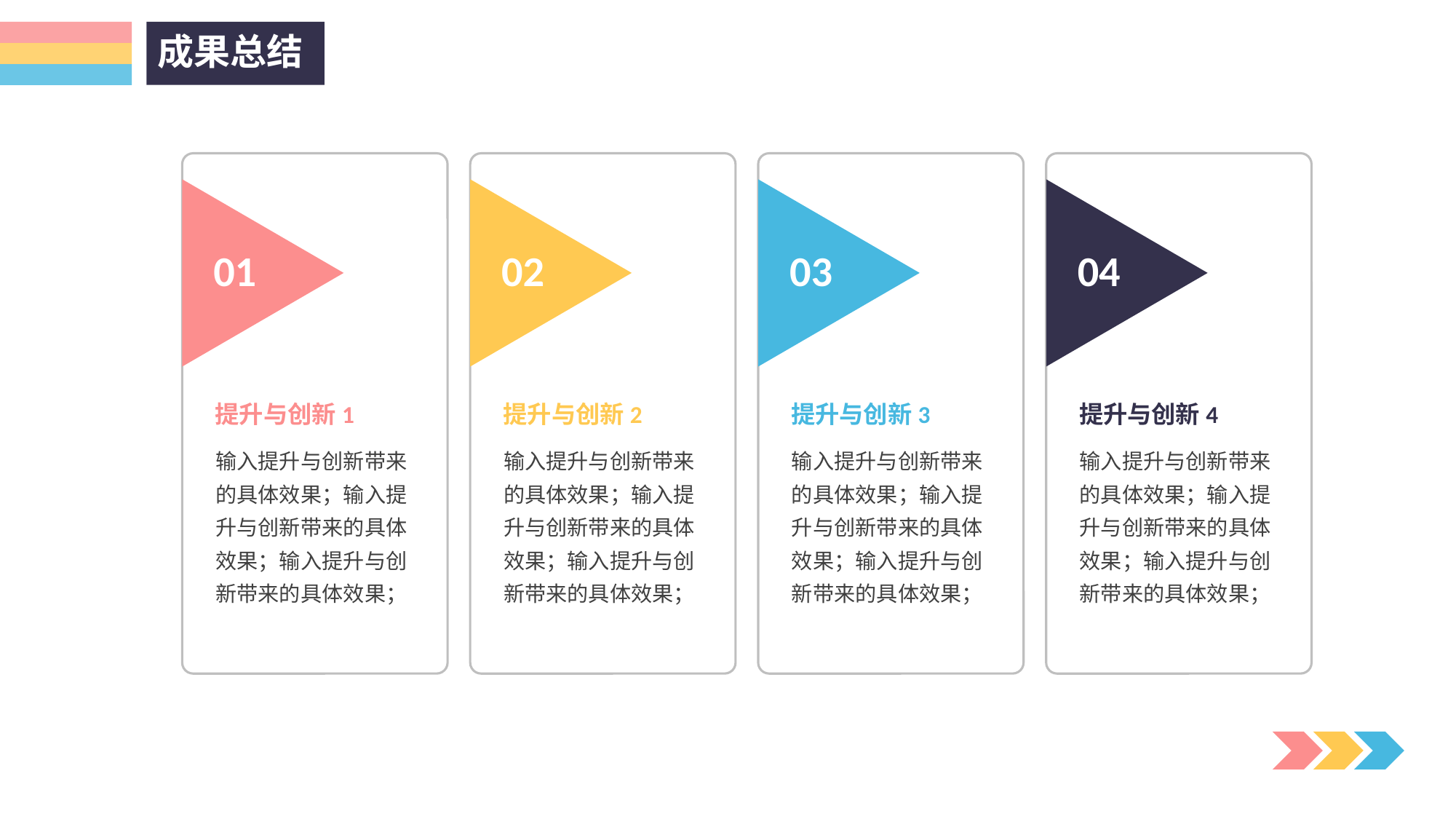

成果总结

01
提升与创新1
输入提升与创新带来的具体效果；输入提升与创新带来的具体效果；输入提升与创新带来的具体效果；

02
提升与创新2
输入提升与创新带来的具体效果；输入提升与创新带来的具体效果；输入提升与创新带来的具体效果；

03
提升与创新3
输入提升与创新带来的具体效果；输入提升与创新带来的具体效果；输入提升与创新带来的具体效果；

04
提升与创新4
输入提升与创新带来的具体效果；输入提升与创新带来的具体效果；输入提升与创新带来的具体效果；